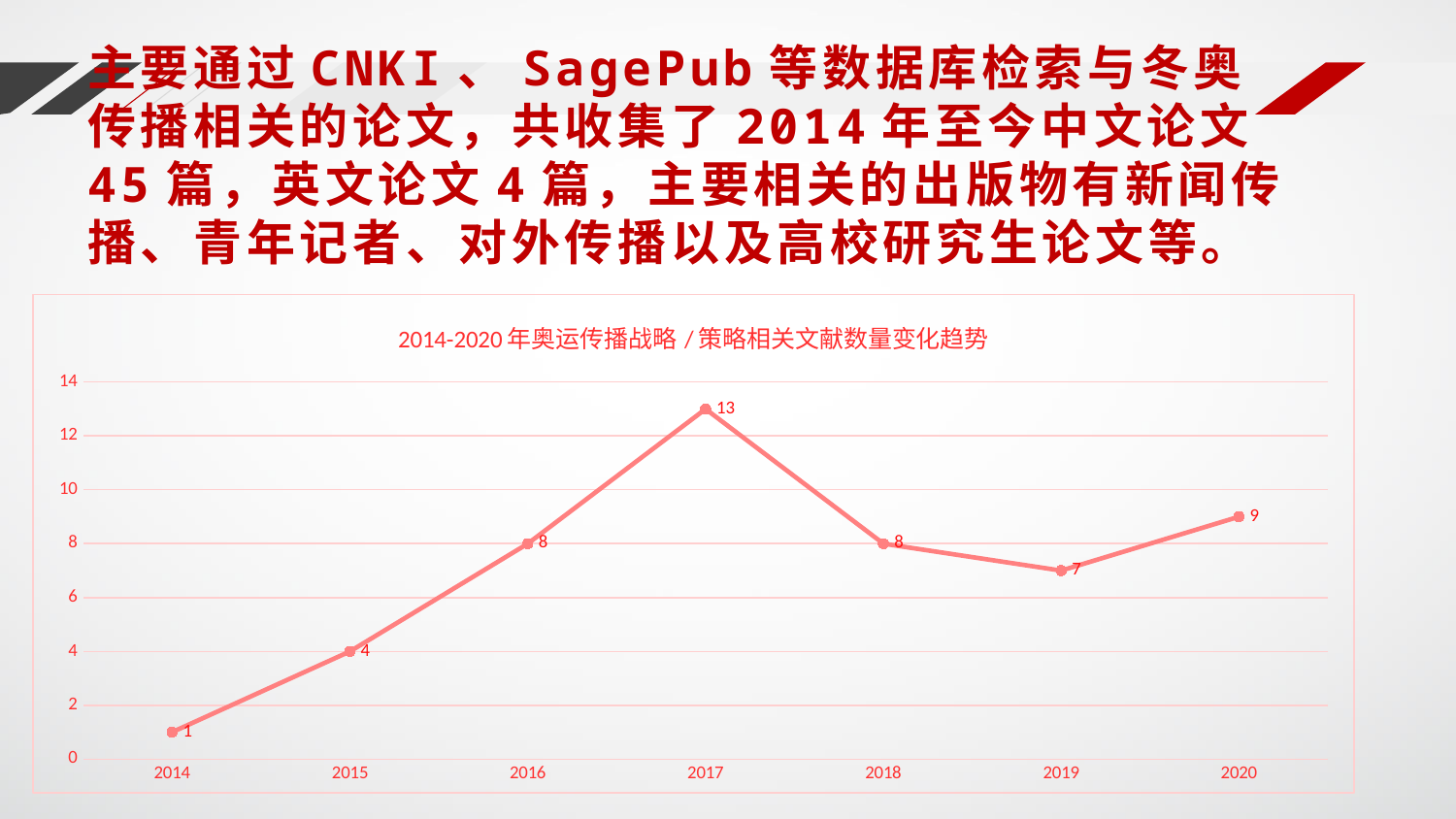

主要通过CNKI、SagePub等数据库检索与冬奥传播相关的论文，共收集了2014年至今中文论文45篇，英文论文4篇，主要相关的出版物有新闻传播、青年记者、对外传播以及高校研究生论文等。

### Chart: 2014-2020年奥运传播战略/策略相关文献数量变化趋势

| Category | 篇数 |
|---|---|
| 2014 | 1.0 |
| 2015 | 4.0 |
| 2016 | 8.0 |
| 2017 | 13.0 |
| 2018 | 8.0 |
| 2019 | 7.0 |
| 2020 | 9.0 |